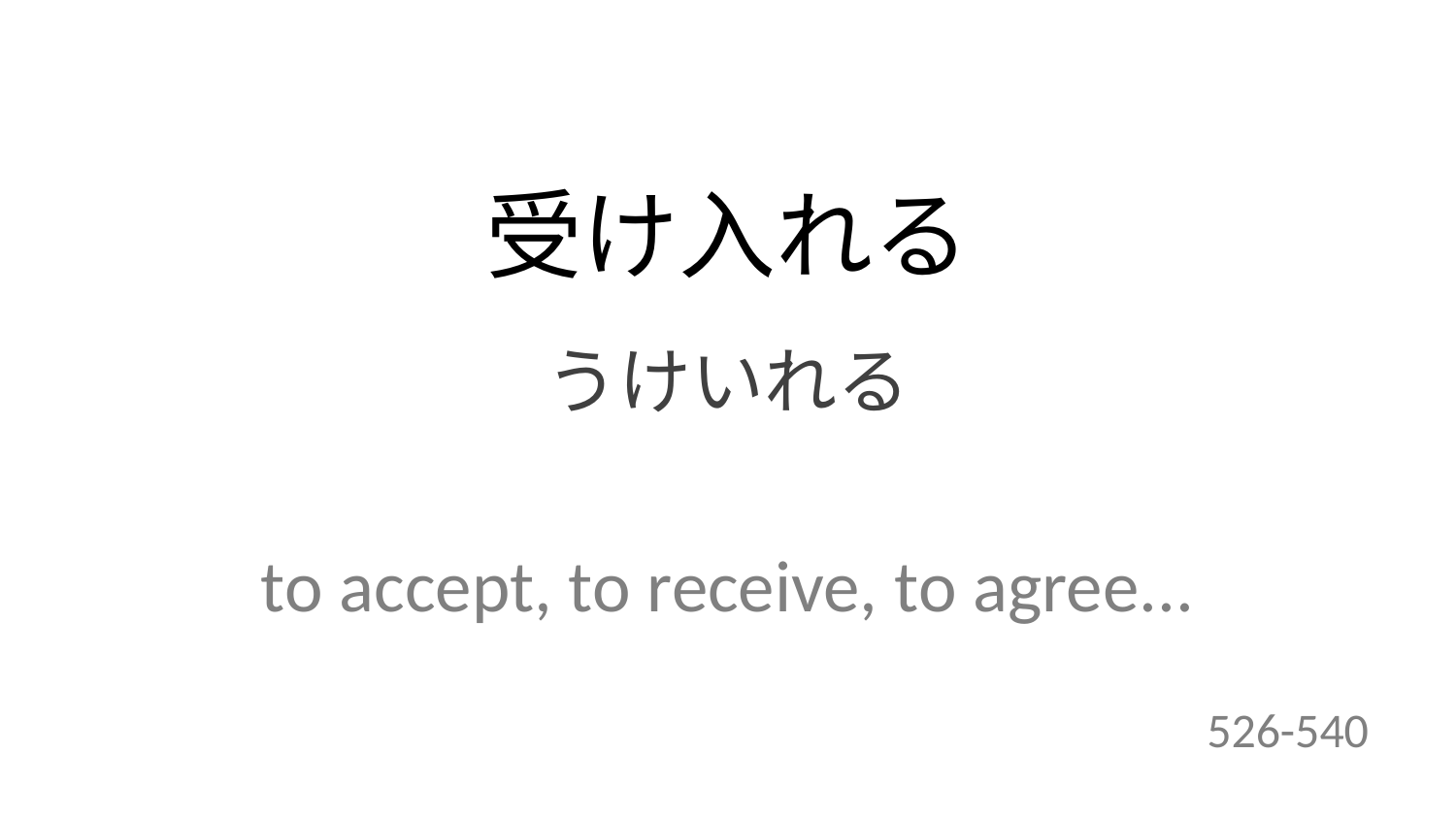

受け入れる

うけいれる
to accept, to receive, to agree...
526-540